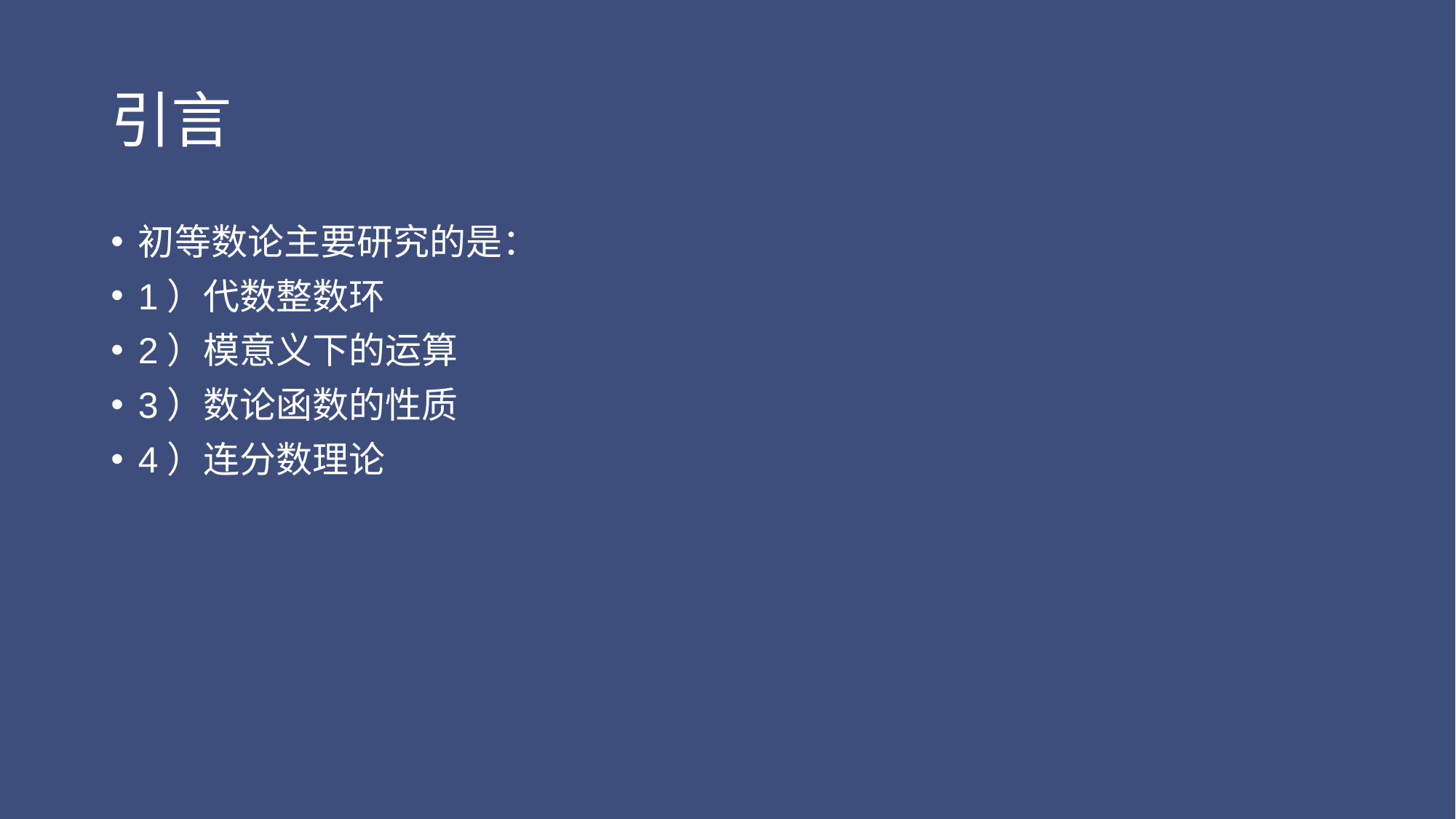

# 引言
初等数论主要研究的是：
1）代数整数环
2）模意义下的运算
3）数论函数的性质
4）连分数理论